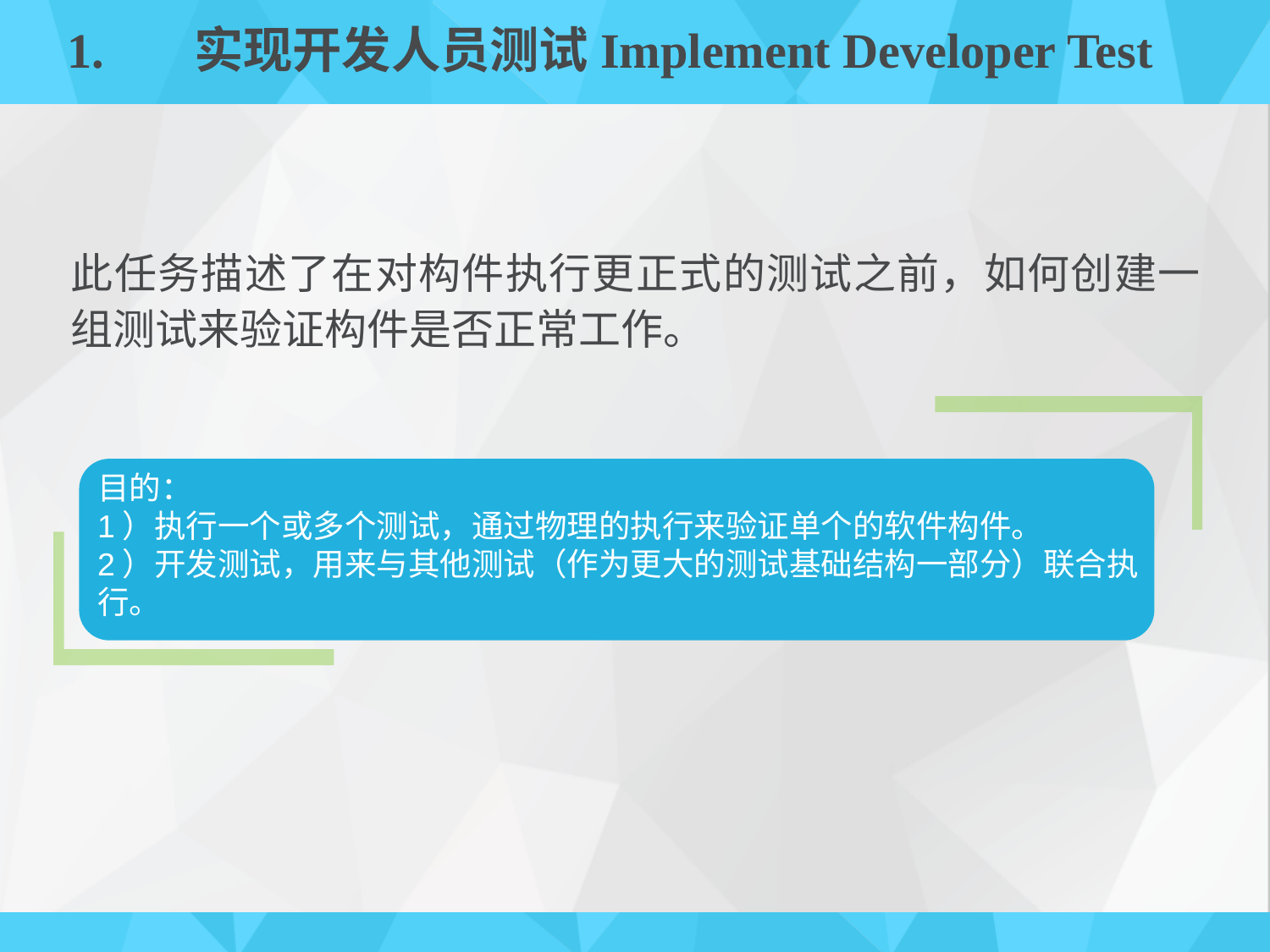

# 1.	实现开发人员测试Implement Developer Test
此任务描述了在对构件执行更正式的测试之前，如何创建一组测试来验证构件是否正常工作。

目的：
1）执行一个或多个测试，通过物理的执行来验证单个的软件构件。
2）开发测试，用来与其他测试（作为更大的测试基础结构一部分）联合执行。